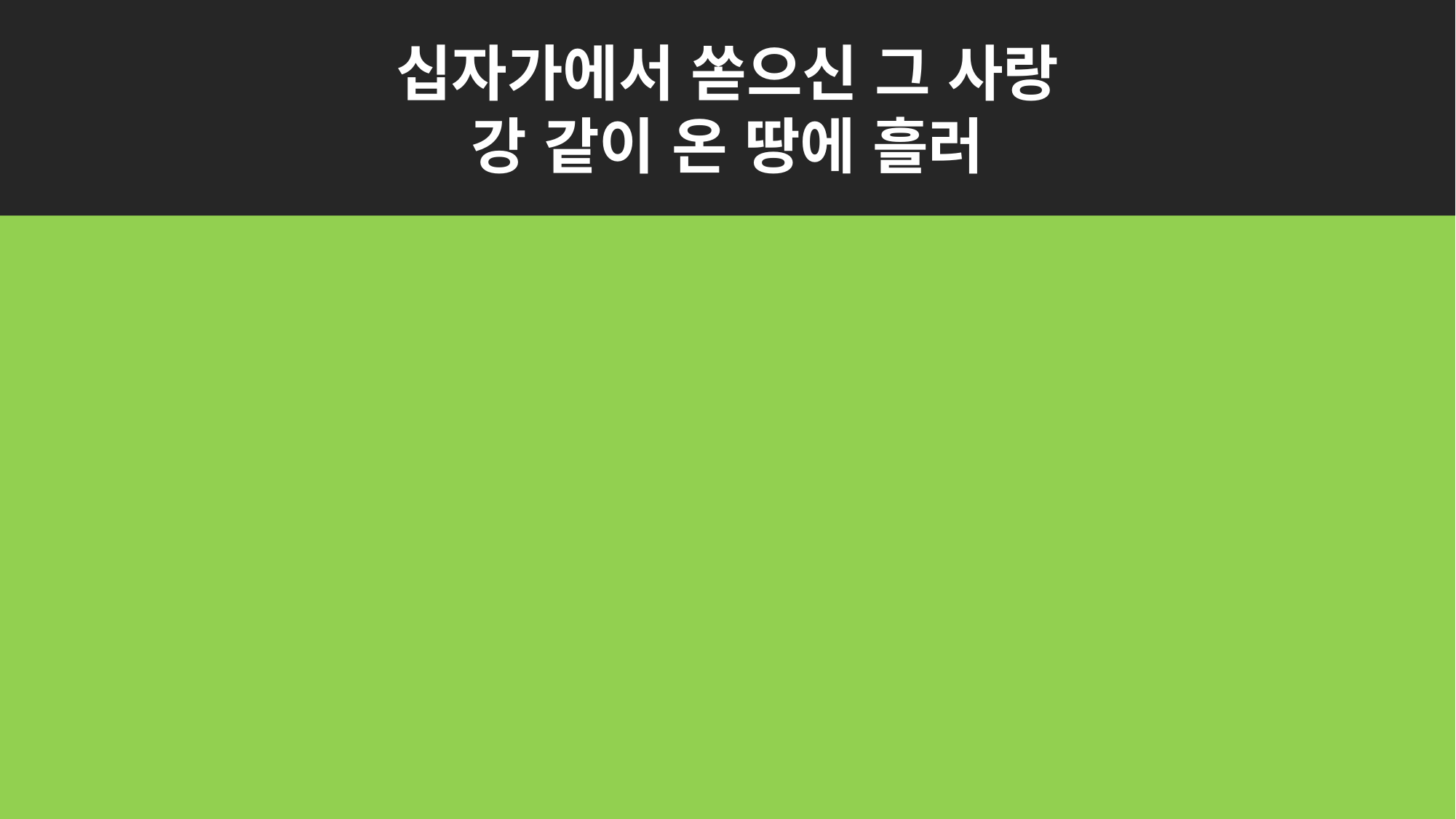

십자가에서 쏟으신 그 사랑
강 같이 온 땅에 흘러